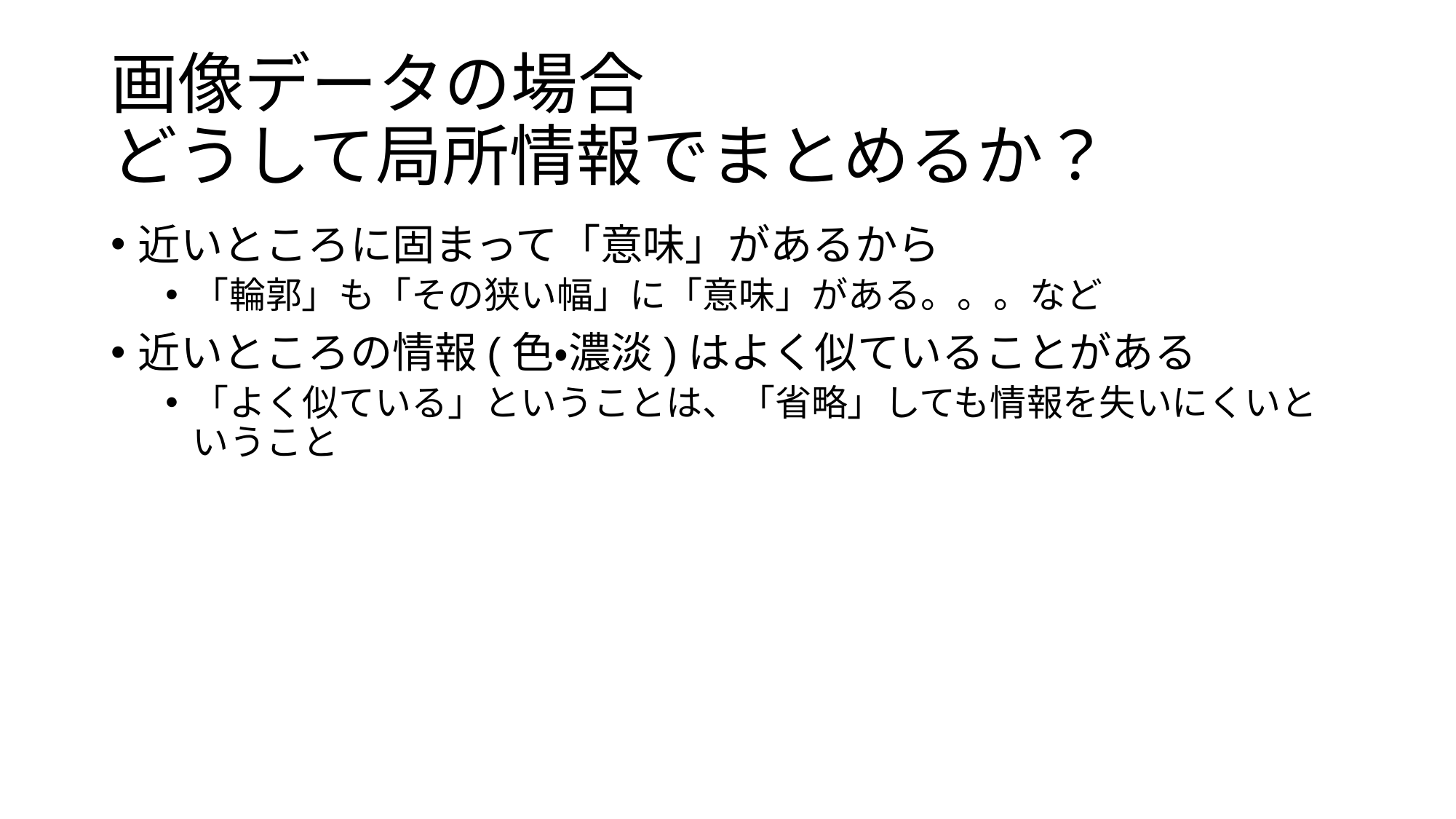

# 画像データの場合 どうして局所情報でまとめるか？
近いところに固まって「意味」があるから
「輪郭」も「その狭い幅」に「意味」がある。。。など
近いところの情報(色・濃淡)はよく似ていることがある
「よく似ている」ということは、「省略」しても情報を失いにくいということ